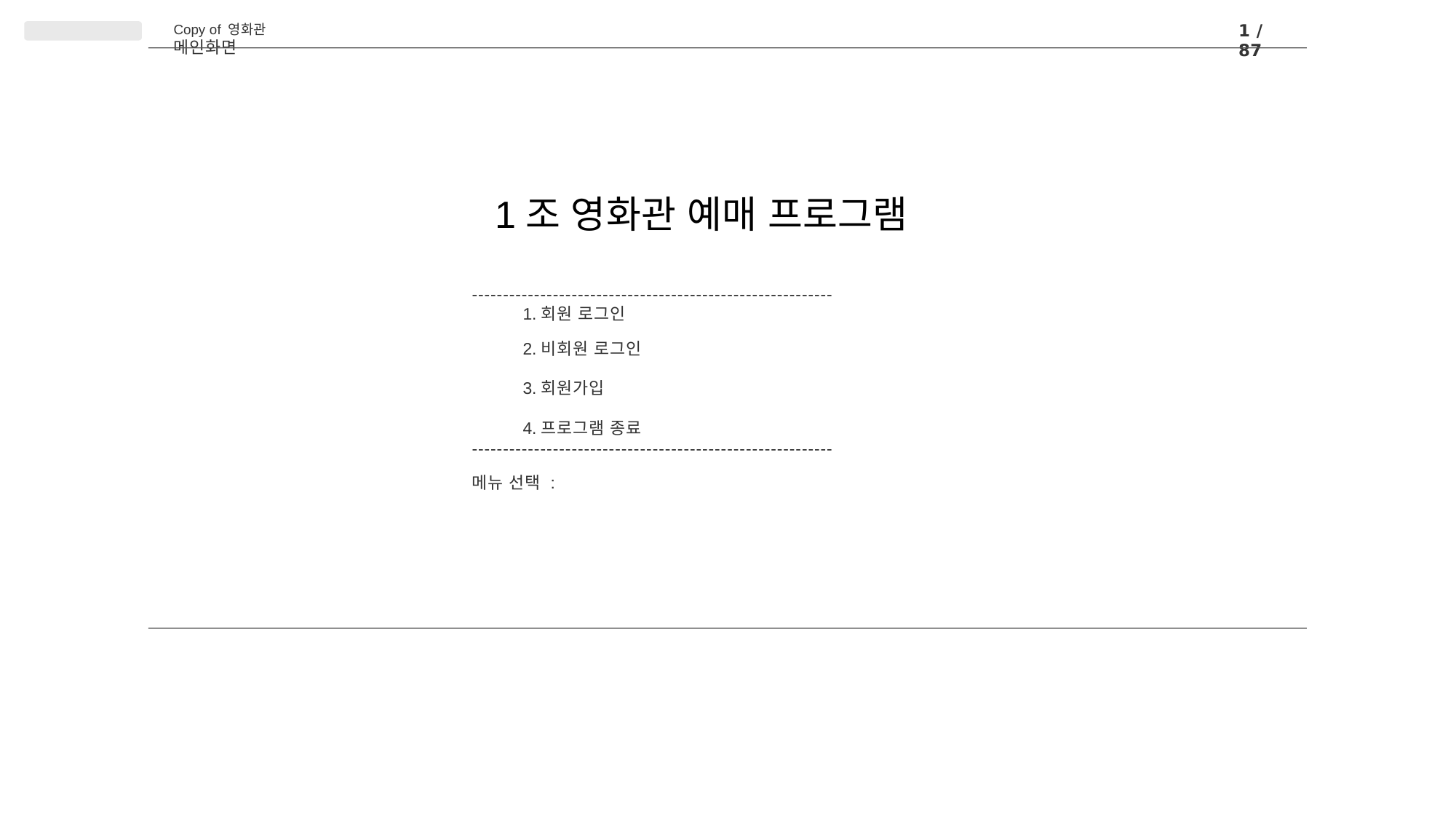

1 / 87
Copy of 영화관 메인화면

# 1조 영화관 예매 프로그램
----------------------------------------------------------
회원 로그인

비회원 로그인

회원가입

프로그램 종료
----------------------------------------------------------

메뉴 선택 :